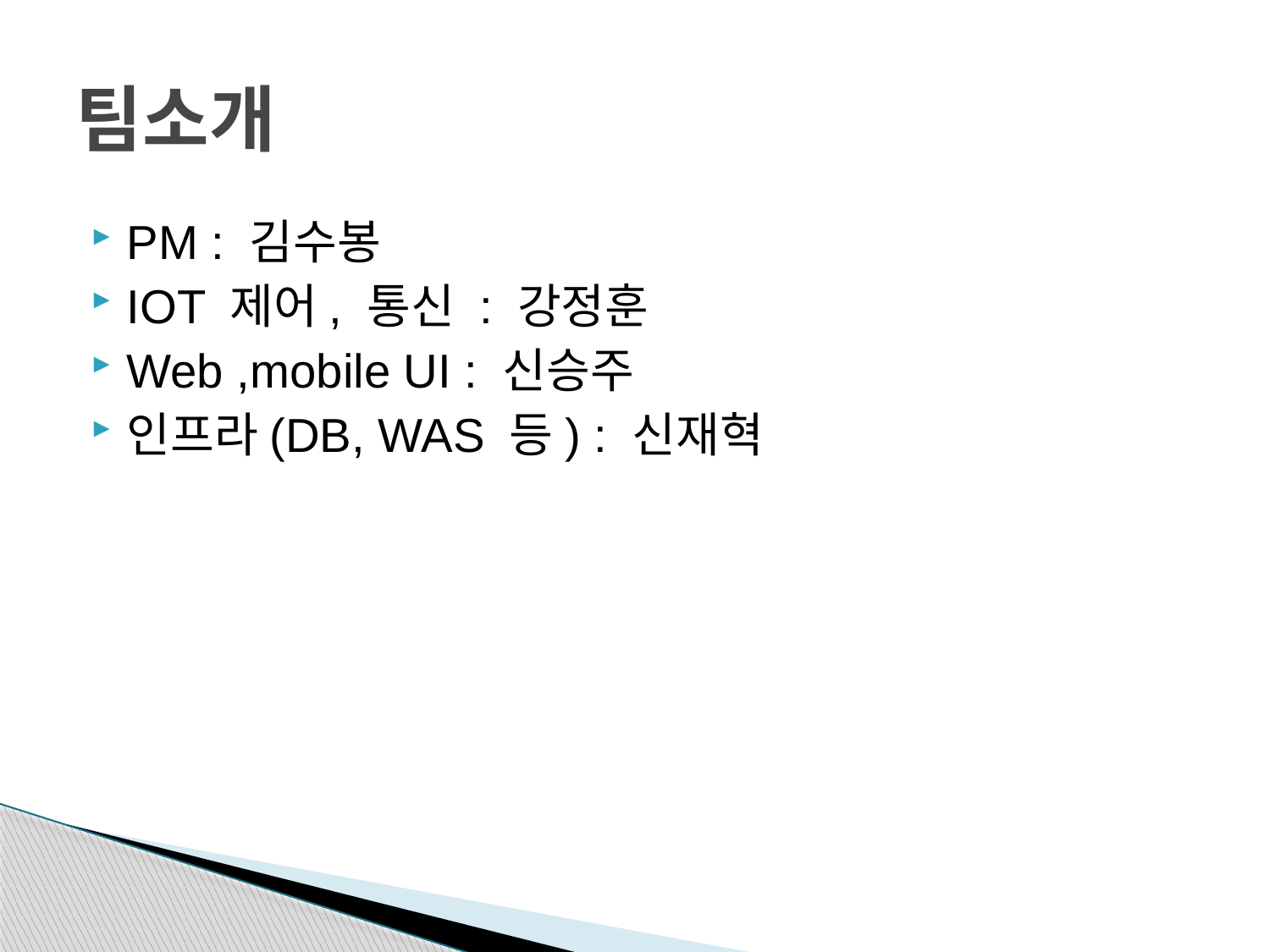

# 팀소개
PM : 김수봉
IOT 제어, 통신 : 강정훈
Web ,mobile UI : 신승주
인프라(DB, WAS 등) : 신재혁